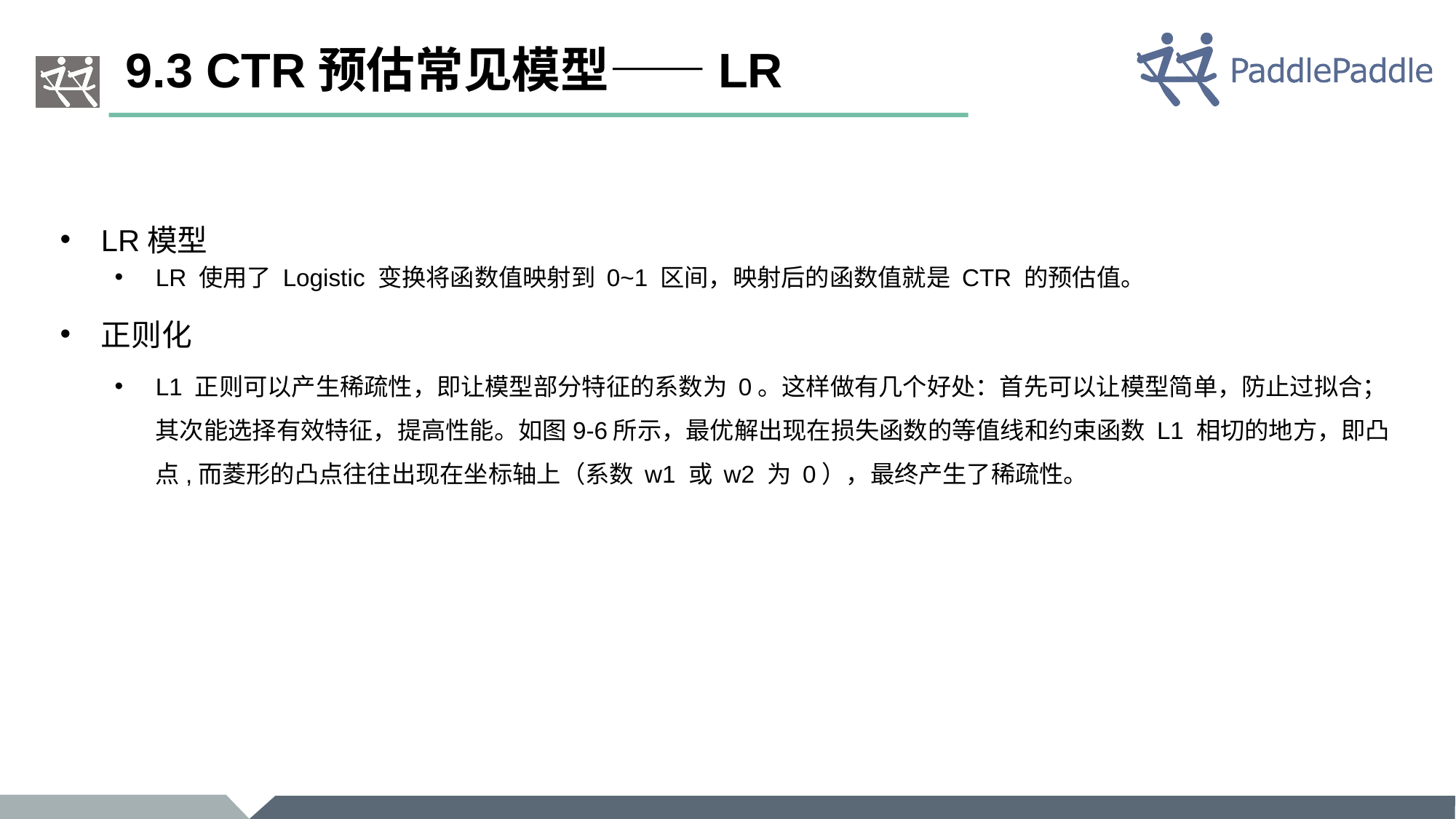

# 9.3 CTR预估常见模型——LR
LR模型
LR 使用了 Logistic 变换将函数值映射到 0~1 区间，映射后的函数值就是 CTR 的预估值。
正则化
L1 正则可以产生稀疏性，即让模型部分特征的系数为 0。这样做有几个好处：首先可以让模型简单，防止过拟合；其次能选择有效特征，提高性能。如图9-6所示，最优解出现在损失函数的等值线和约束函数 L1 相切的地方，即凸点,而菱形的凸点往往出现在坐标轴上（系数 w1 或 w2 为 0），最终产生了稀疏性。